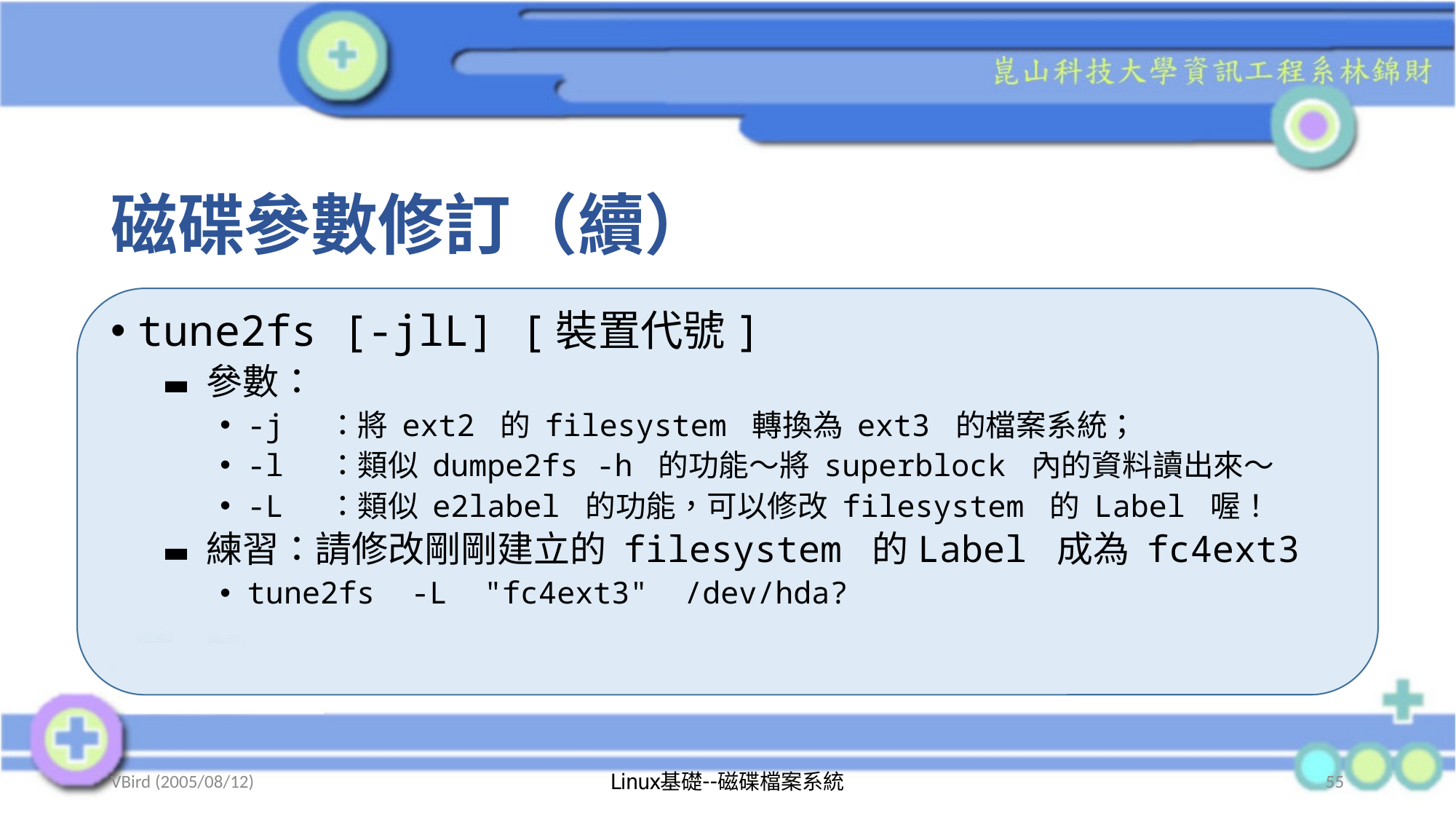

# 磁碟參數修訂（續）

tune2fs [-jlL] [裝置代號]
參數：
-j  ：將 ext2 的 filesystem 轉換為 ext3 的檔案系統；
-l  ：類似 dumpe2fs -h 的功能～將 superblock 內的資料讀出來～
-L  ：類似 e2label 的功能，可以修改 filesystem 的 Label 喔！
練習：請修改剛剛建立的 filesystem 的Label 成為 fc4ext3
tune2fs  -L  "fc4ext3"  /dev/hda?
VBird (2005/08/12)
Linux基礎--磁碟檔案系統
55